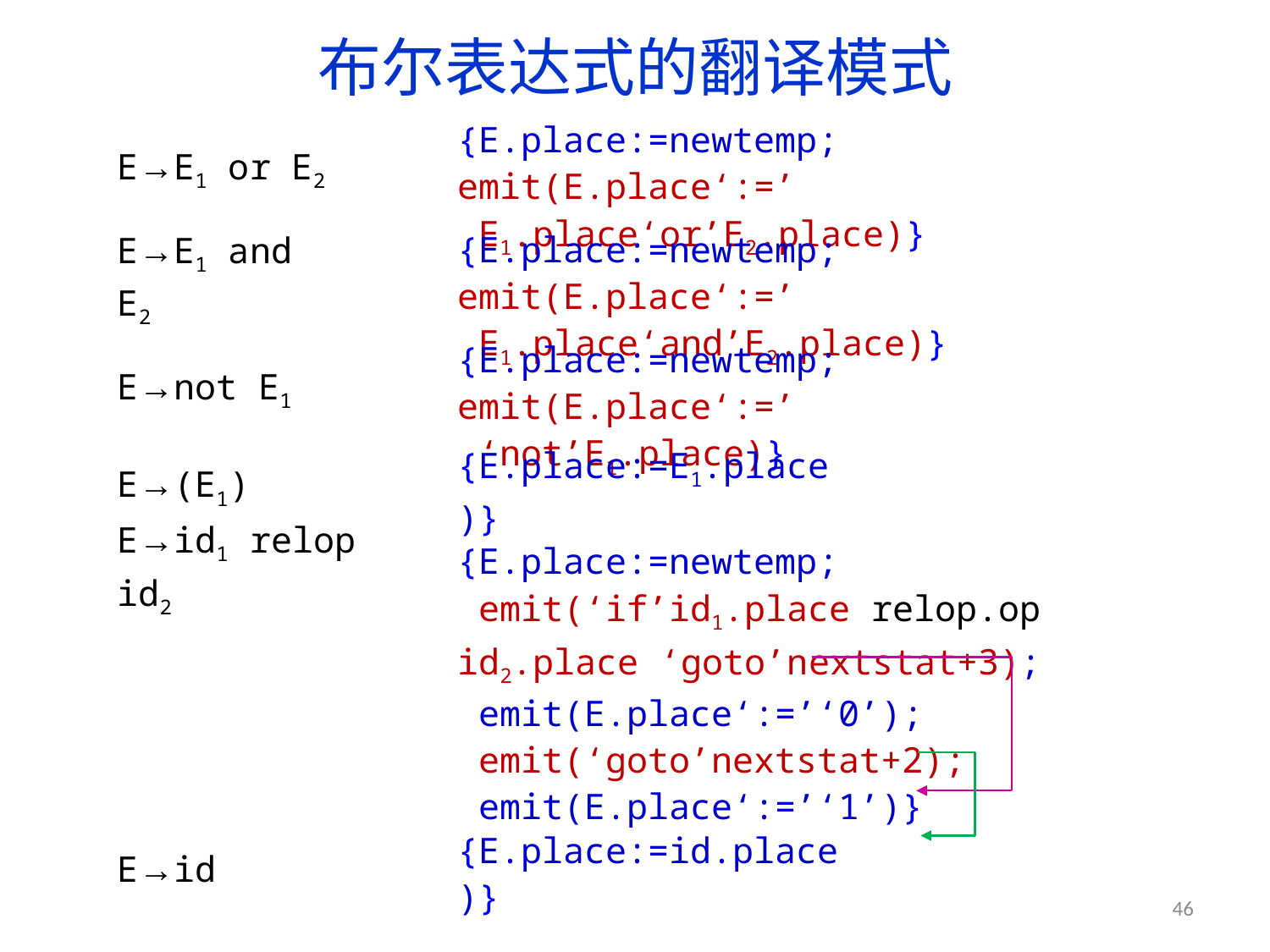

# 布尔表达式的翻译模式
E→E1 or E2
E→E1 and E2
{E.place:=newtemp; emit(E.place‘:=’
 E1.place‘and’E2.place)}
E→not E1
{E.place:=newtemp; emit(E.place‘:=’
 ‘not’E1.place)}
{E.place:=E1.place)}
E→(E1)
E→id1 relop id2
{E.place:=newtemp;
 emit(‘if’id1.place relop.op id2.place ‘goto’nextstat+3);
 emit(E.place‘:=’‘0’);
 emit(‘goto’nextstat+2);
 emit(E.place‘:=’‘1’)}
E→id
{E.place:=id.place)}
{E.place:=newtemp; emit(E.place‘:=’
 E1.place‘or’E2.place)}

46